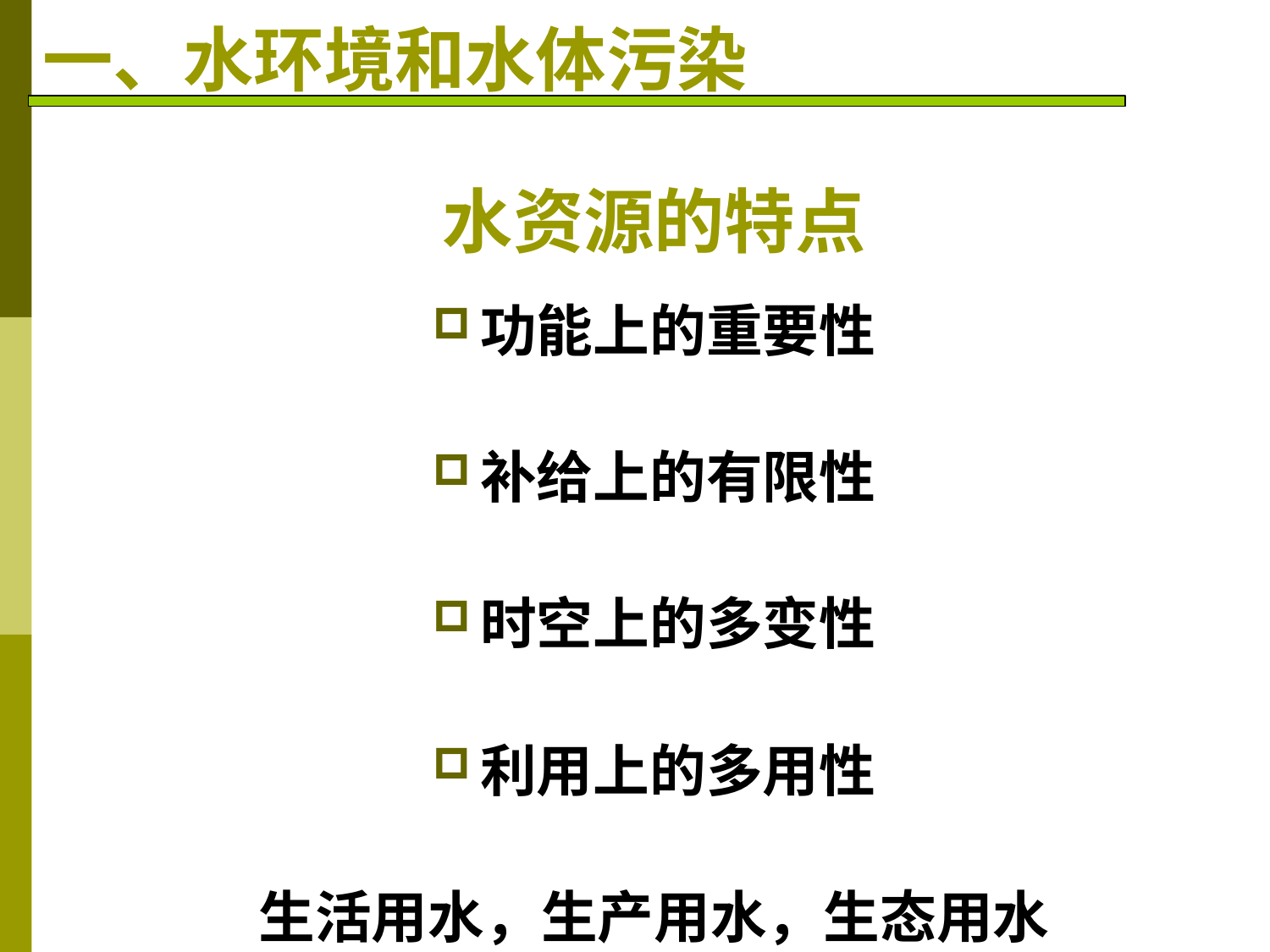

一、水环境和水体污染

# 水资源的特点
功能上的重要性
补给上的有限性
时空上的多变性
利用上的多用性
生活用水，生产用水，生态用水